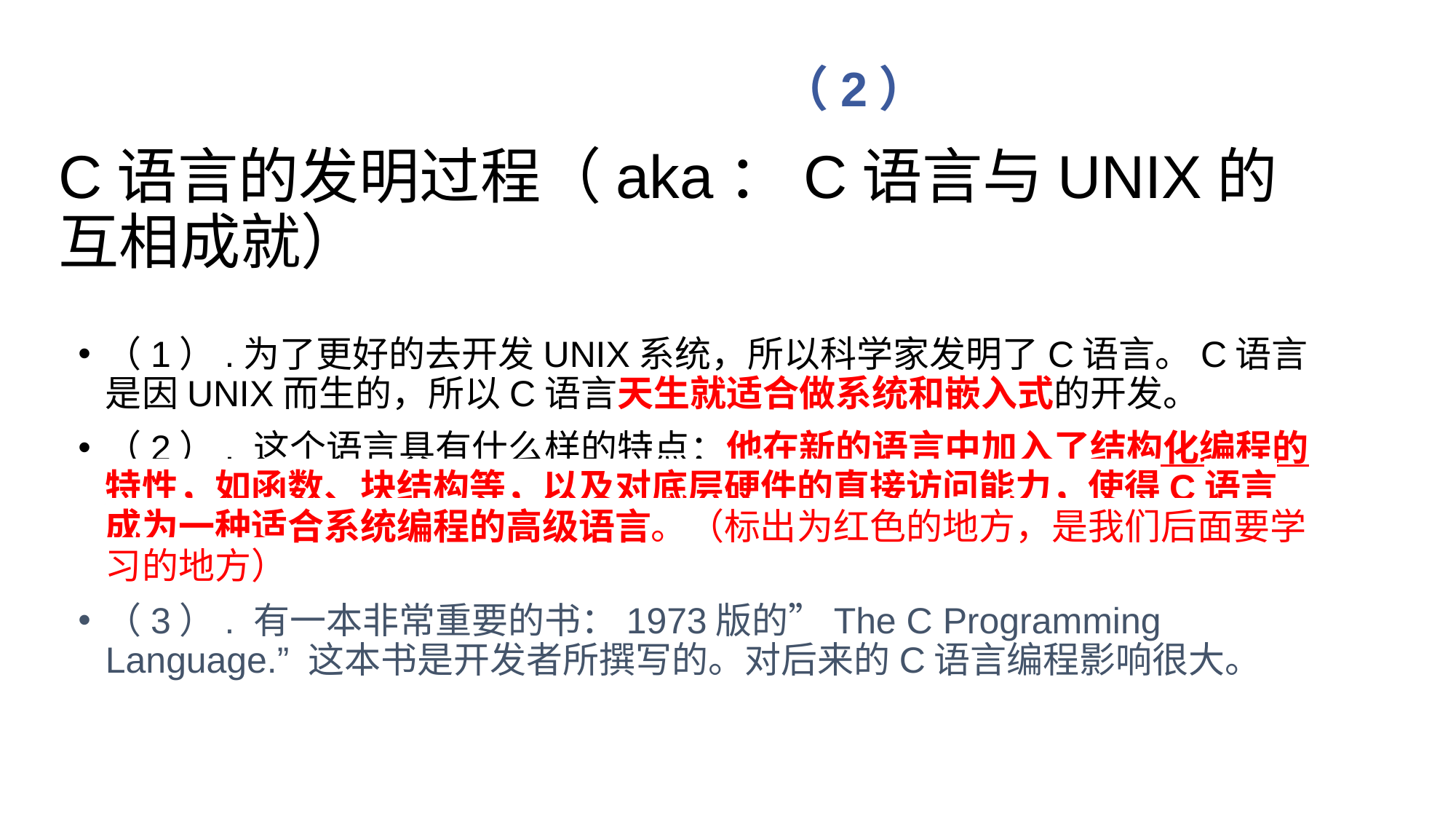

（2）
C语言的发明过程（aka：C语言与UNIX的互相成就）

（1）.为了更好的去开发UNIX系统，所以科学家发明了C语言。C语言是因UNIX而生的，所以C语言天生就适合做系统和嵌入式的开发。
（2）. 这个语言具有什么样的特点：他在新的语言中加入了结构化编程的特性，如函数、块结构等，以及对底层硬件的直接访问能力，使得C语言成为一种适合系统编程的高级语言。（标出为红色的地方，是我们后面要学习的地方）
（3）. 有一本非常重要的书：1973版的”The C Programming Language.” 这本书是开发者所撰写的。对后来的C语言编程影响很大。